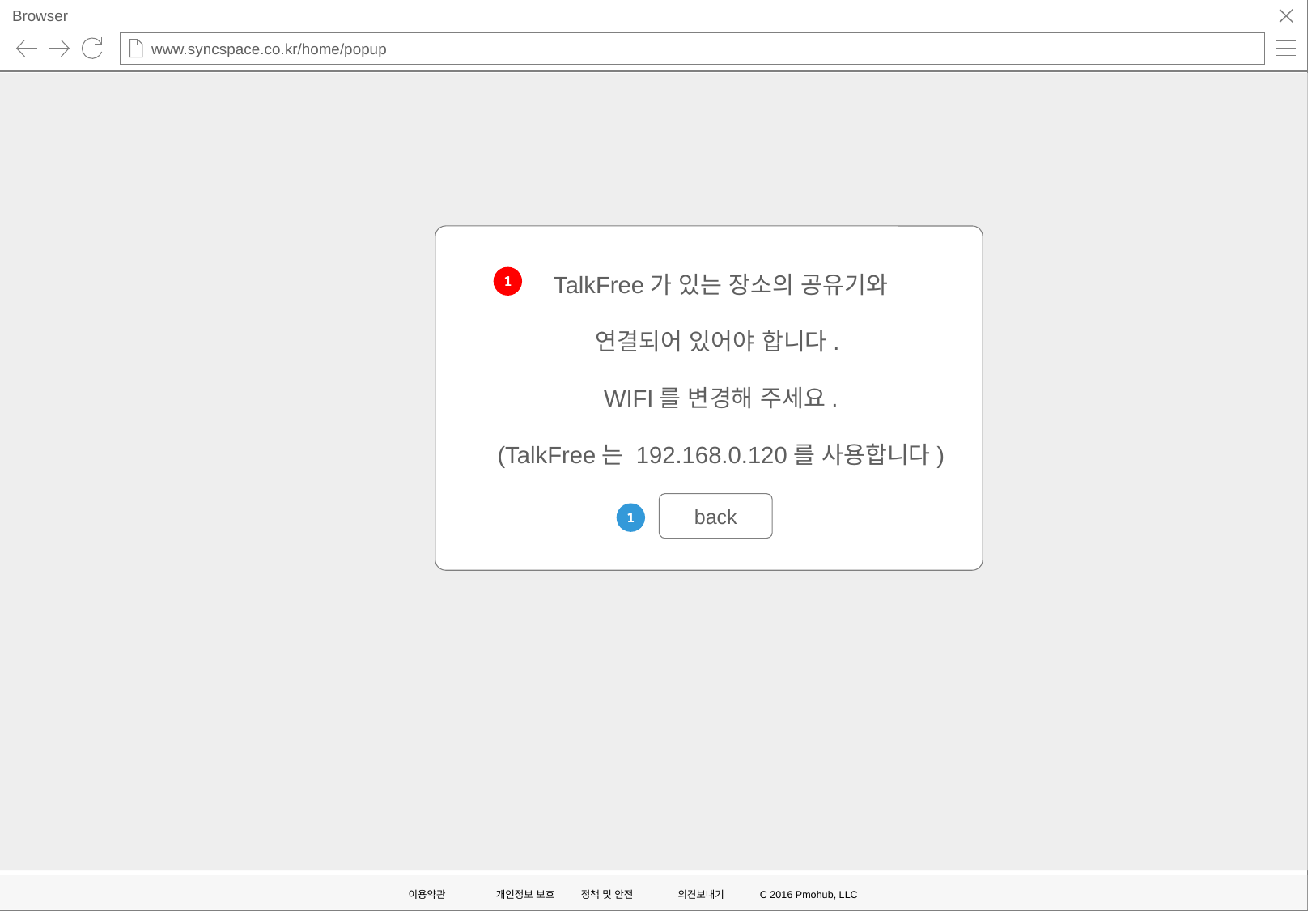

Browser

www.syncspace.co.kr/home/popup

TalkFree가 있는 장소의 공유기와

연결되어 있어야 합니다.

WIFI를 변경해 주세요.

(TalkFree는 192.168.0.120를 사용합니다)
1
back
1

이용약관
개인정보 보호
정책 및 안전
의견보내기
C 2016 Pmohub, LLC